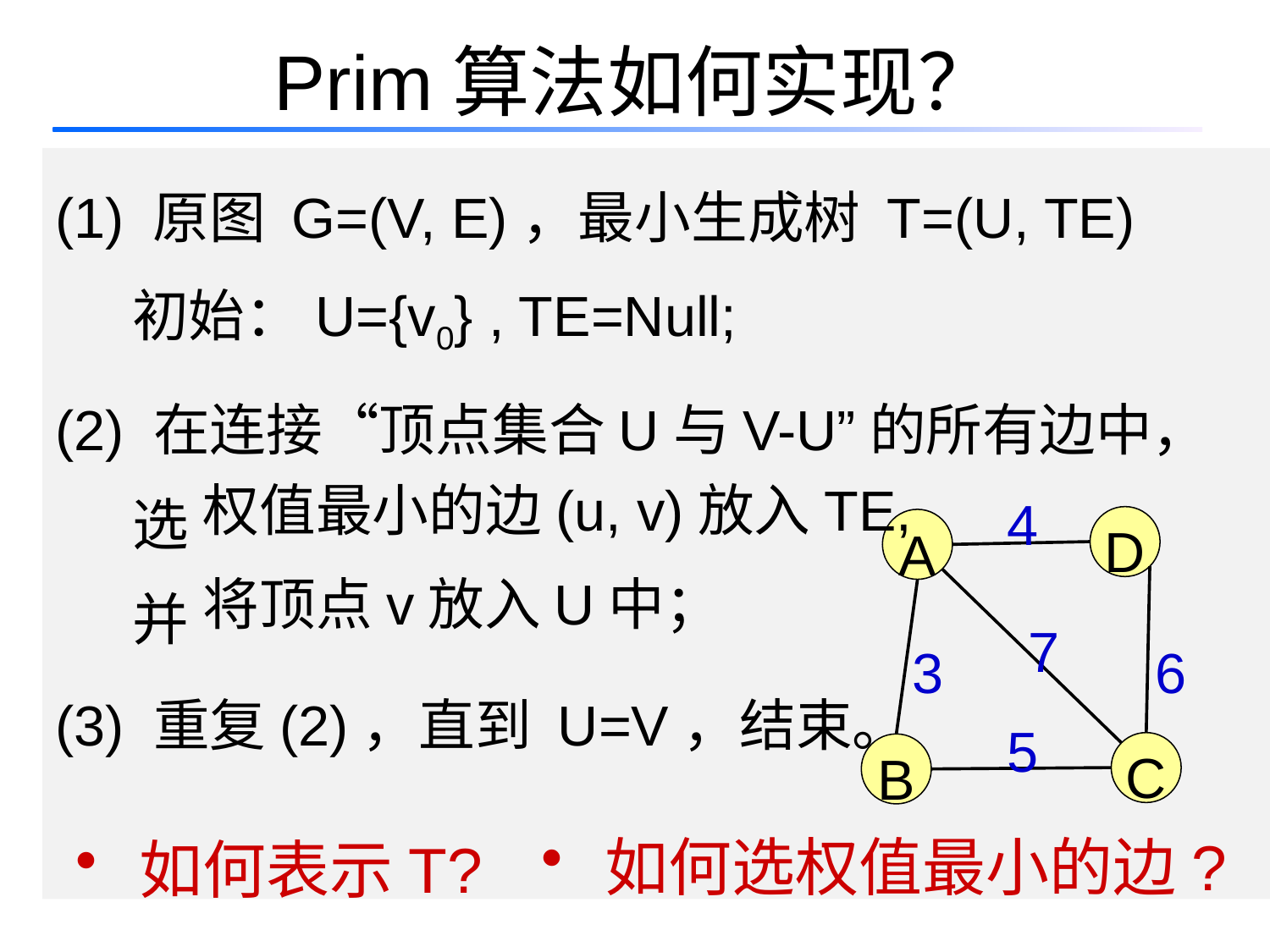

# Prim算法如何实现？

 原图 G=(V, E)，最小生成树 T=(U, TE)
     初始：U={v0} , TE=Null;
(2) 在连接“顶点集合U与V-U”的所有边中，
     选
     并
(3) 重复(2)，直到 U=V，结束。
权值最小的边(u, v)放入TE,
4
D
A
将顶点v放入U中；
7
3
6
5
C
B
如何选权值最小的边?
如何表示T?